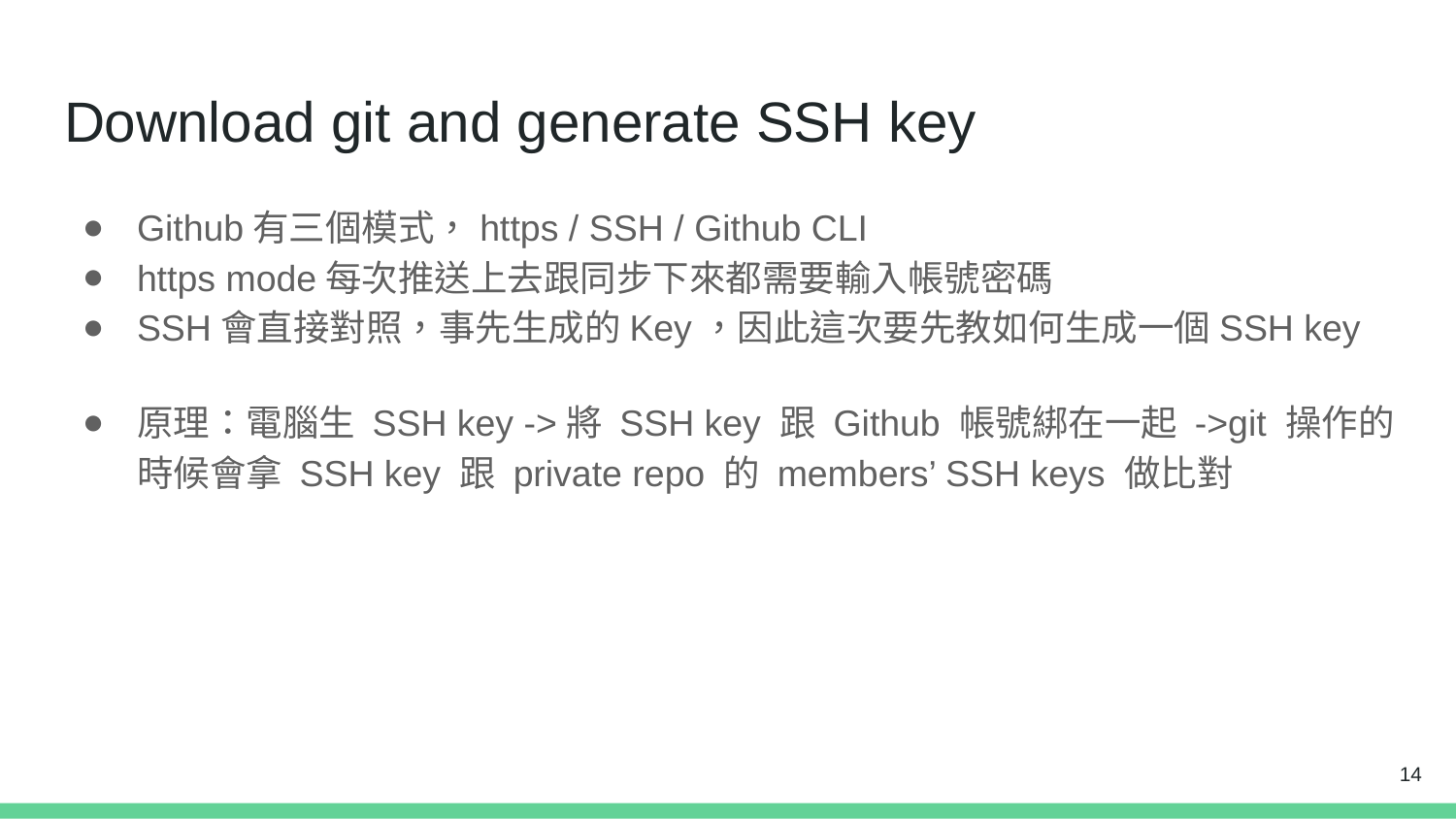

# Download git and generate SSH key
Github有三個模式，https / SSH / Github CLI
https mode每次推送上去跟同步下來都需要輸入帳號密碼
SSH會直接對照，事先生成的Key，因此這次要先教如何生成一個SSH key

原理：電腦生 SSH key ->將 SSH key 跟 Github 帳號綁在一起 ->git 操作的時候會拿 SSH key 跟 private repo 的 members’ SSH keys 做比對

14